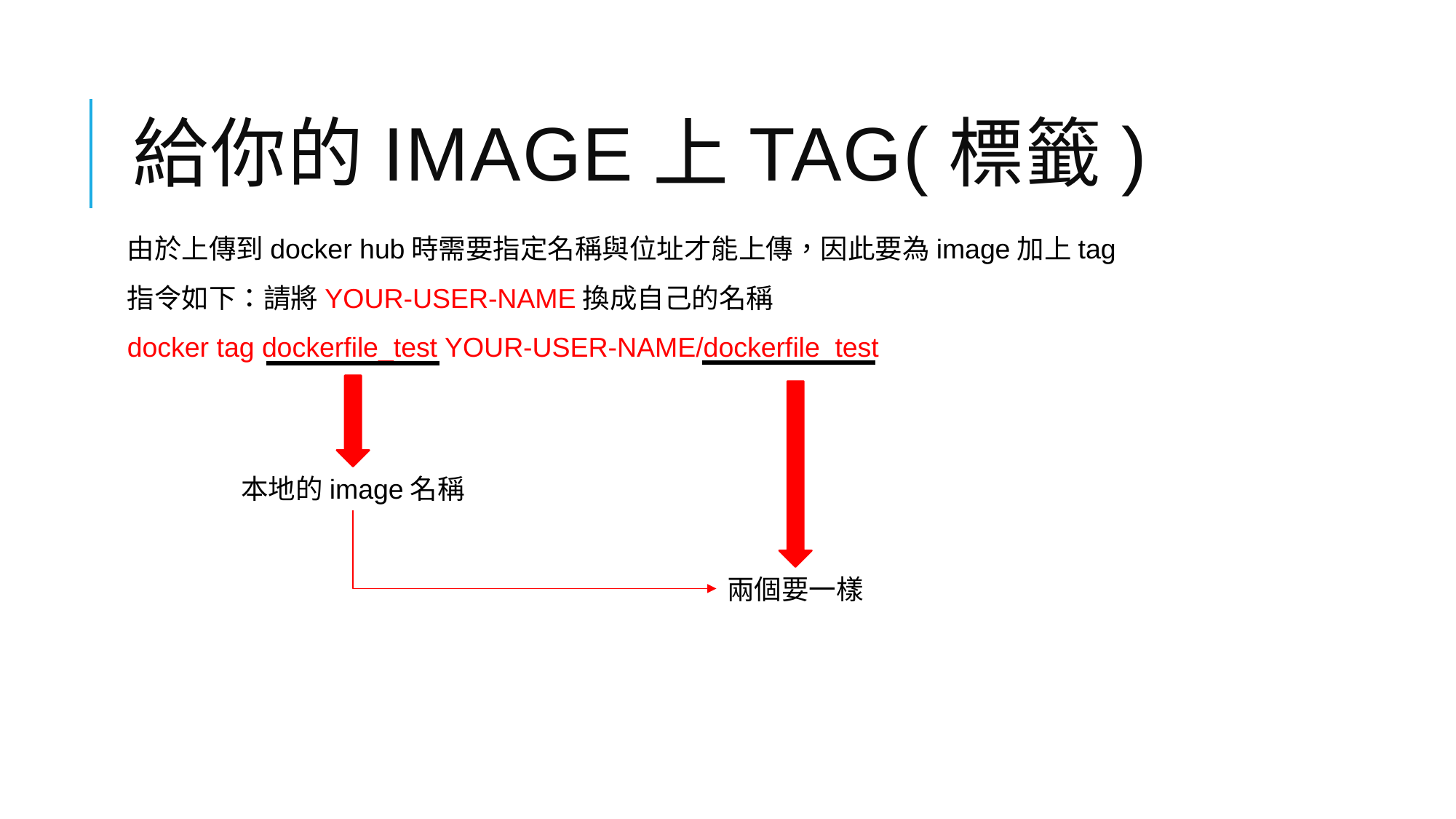

# 給你的image上tag(標籤)
由於上傳到docker hub時需要指定名稱與位址才能上傳，因此要為image加上tag
指令如下：請將YOUR-USER-NAME換成自己的名稱
docker tag dockerfile_test YOUR-USER-NAME/dockerfile_test

本地的image名稱
兩個要一樣